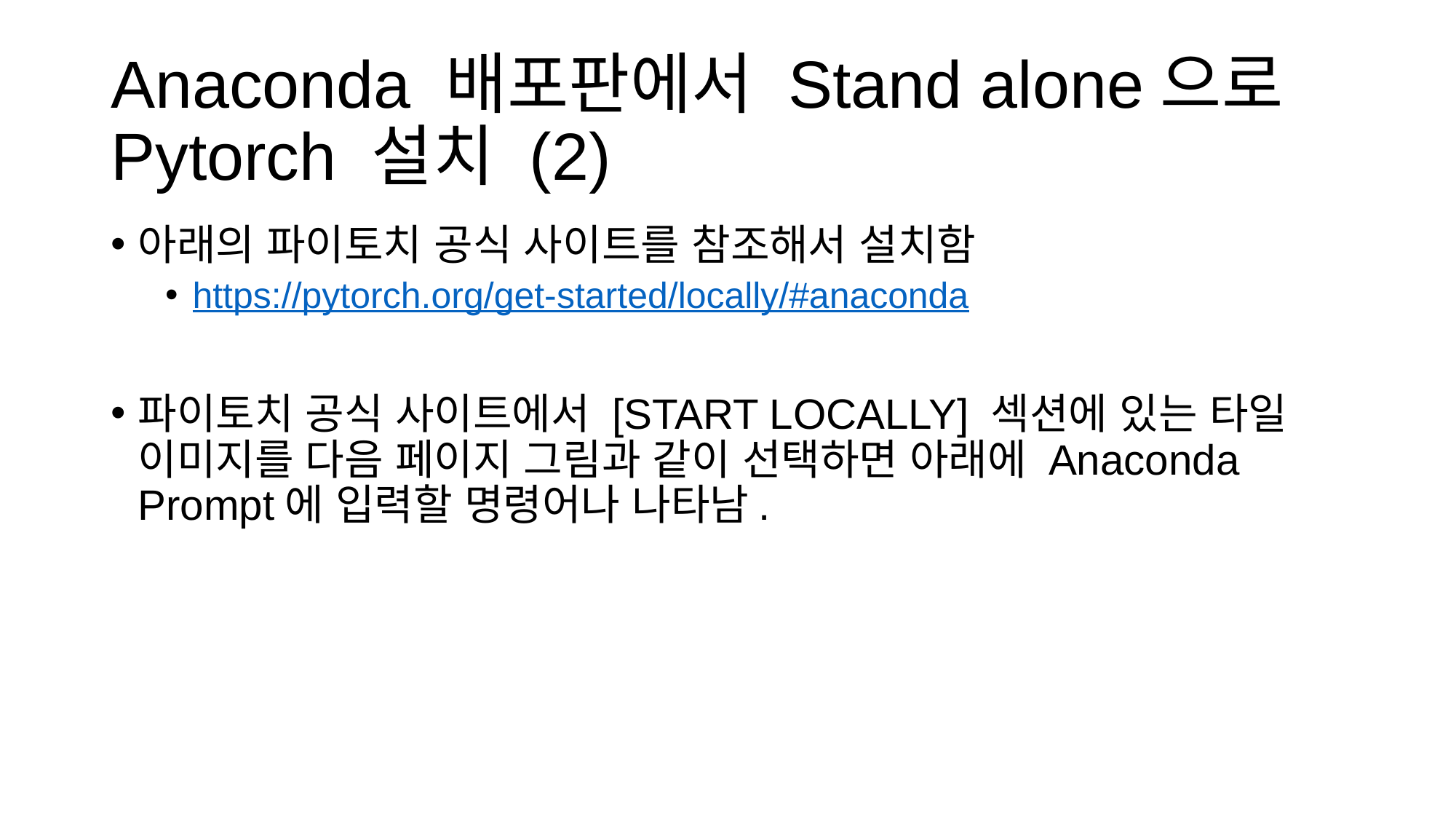

Anaconda 배포판에서 Stand alone으로 Pytorch 설치 (2)
아래의 파이토치 공식 사이트를 참조해서 설치함
https://pytorch.org/get-started/locally/#anaconda

파이토치 공식 사이트에서 [START LOCALLY] 섹션에 있는 타일 이미지를 다음 페이지 그림과 같이 선택하면 아래에 Anaconda Prompt에 입력할 명령어나 나타남.